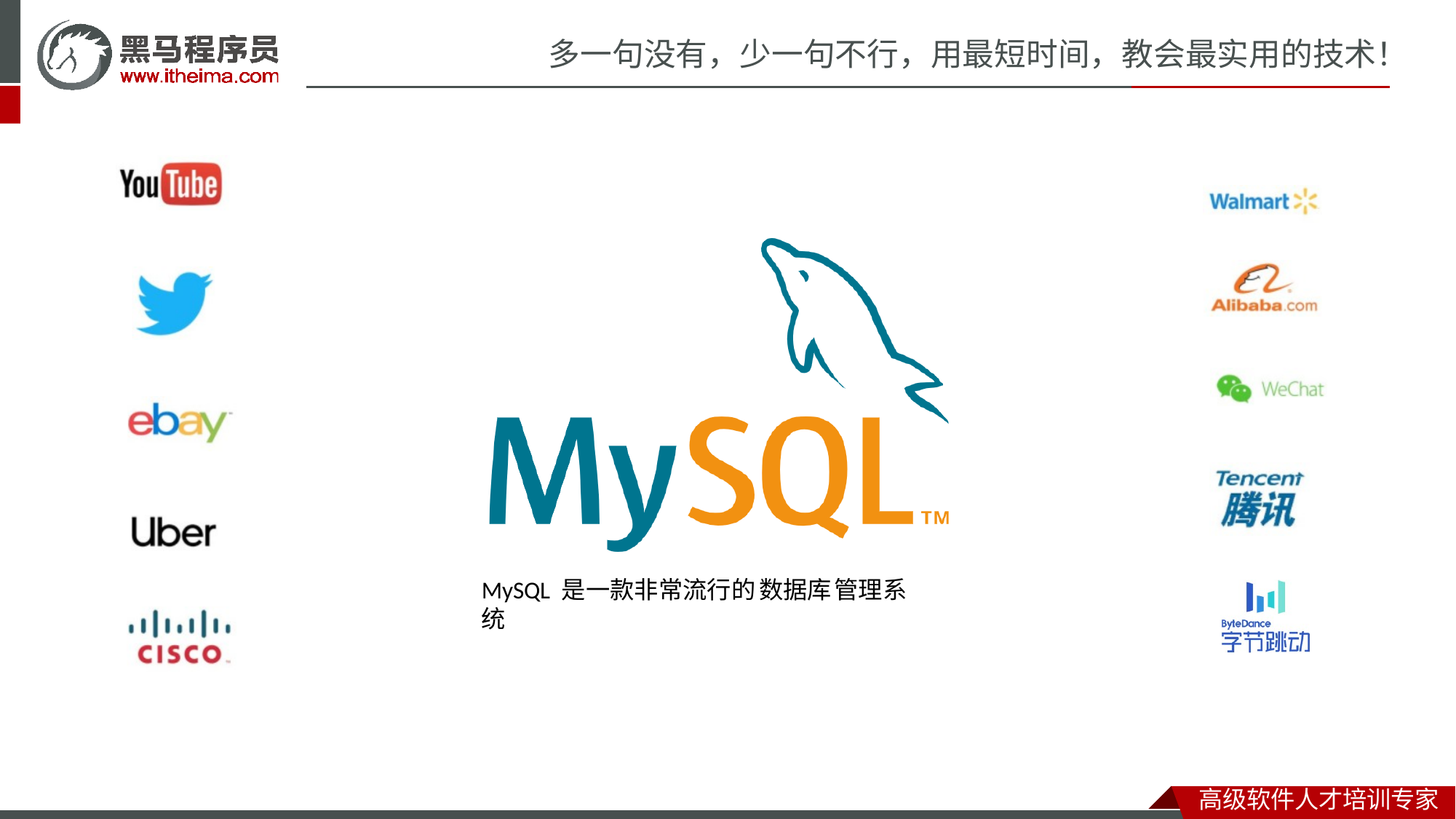

# 多一句没有，少一句不行，用最短时间，教会最实用的技术！

MySQL 是一款非常流行的数据库管理系统

高级软件人才培训专家